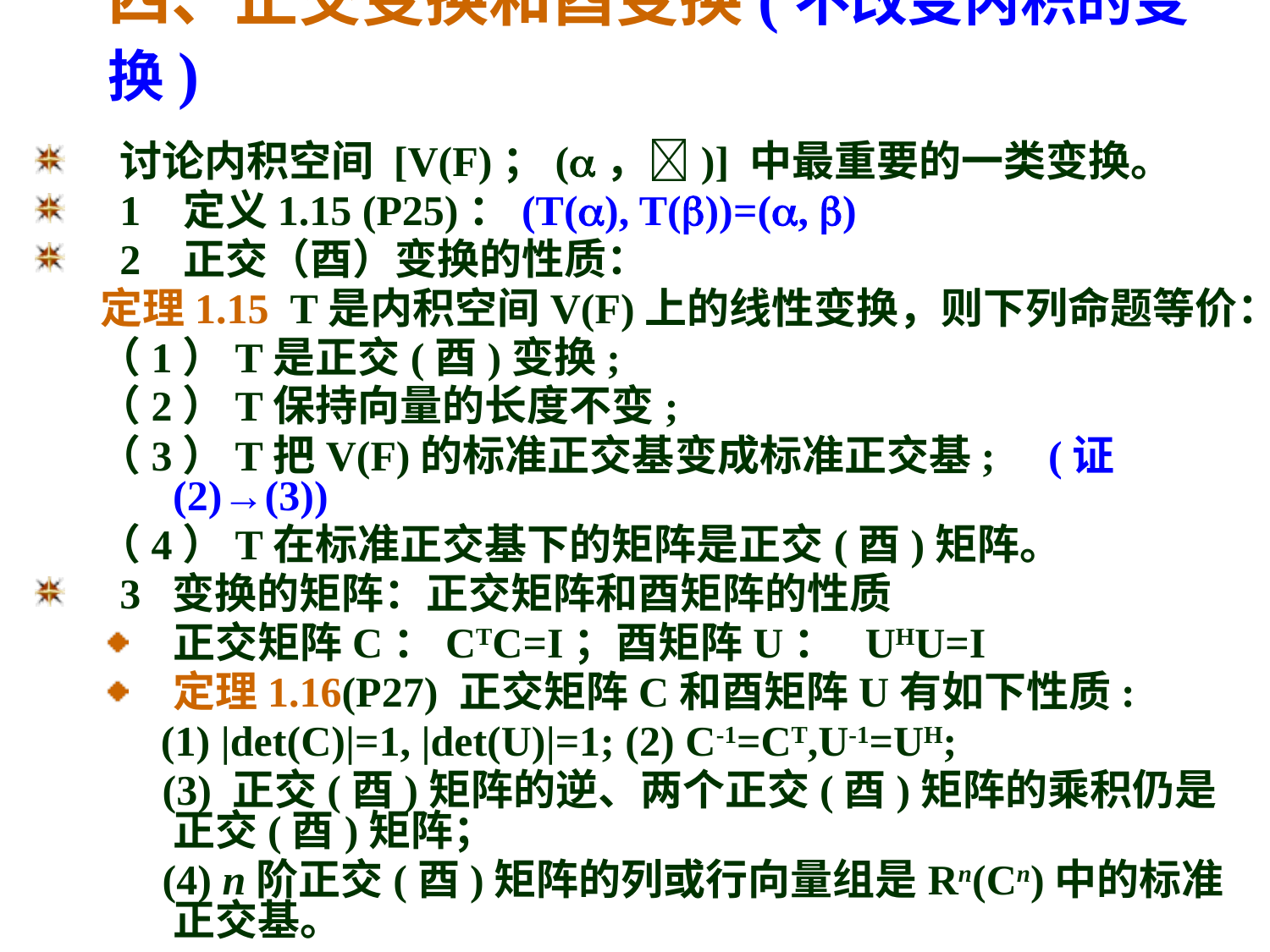

# 四、正交变换和酉变换(不改变内积的变换)
讨论内积空间 [V(F)；(α，β)] 中最重要的一类变换。
1   定义1.15 (P25)：(T(α), T(β))=(α, β)
2   正交（酉）变换的性质：
       定理1.15  T是内积空间V(F)上的线性变换，则下列命题等价：
（1）T是正交(酉)变换;
（2）T保持向量的长度不变;
（3）T把V(F)的标准正交基变成标准正交基;     (证(2)→(3))
（4）T在标准正交基下的矩阵是正交(酉)矩阵。
3  变换的矩阵：正交矩阵和酉矩阵的性质
正交矩阵C：CTC=I；酉矩阵U：  UHU=I
定理1.16(P27) 正交矩阵C和酉矩阵U有如下性质:
       (1) |det(C)|=1, |det(U)|=1; (2) C-1=CT,U-1=UH;
      (3) 正交(酉)矩阵的逆、两个正交(酉)矩阵的乘积仍是正交(酉)矩阵；
      (4) n阶正交(酉)矩阵的列或行向量组是Rn(Cn)中的标准正交基。